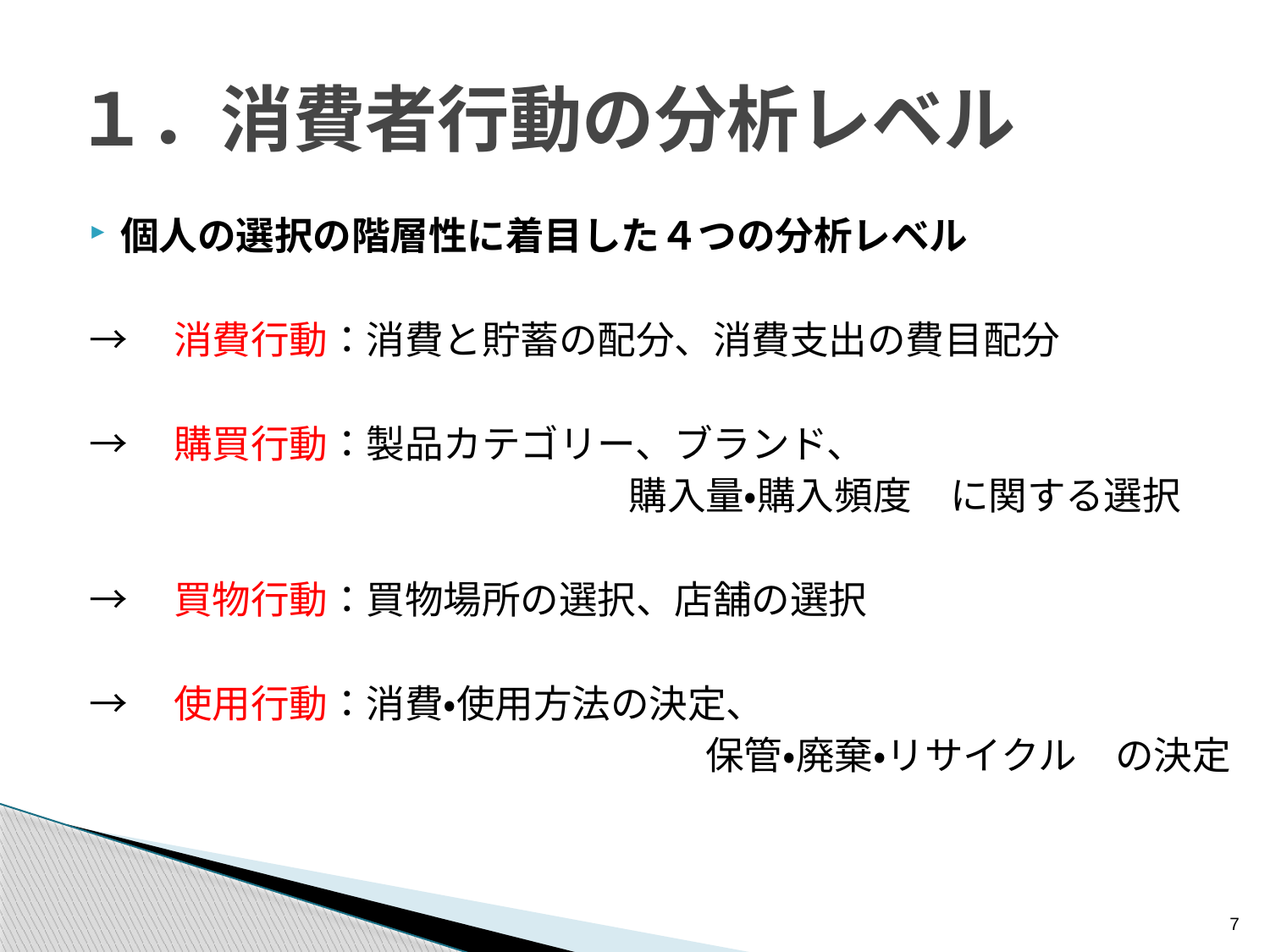

# １．消費者行動の分析レベル
個人の選択の階層性に着目した４つの分析レベル

→　消費行動：消費と貯蓄の配分、消費支出の費目配分

→　購買行動：製品カテゴリー、ブランド、
　　　　　　　　　　　　　　購入量・購入頻度　に関する選択

→　買物行動：買物場所の選択、店舗の選択

→　使用行動：消費・使用方法の決定、
　　　　　　　　　　　　　　　　保管・廃棄・リサイクル　の決定

7